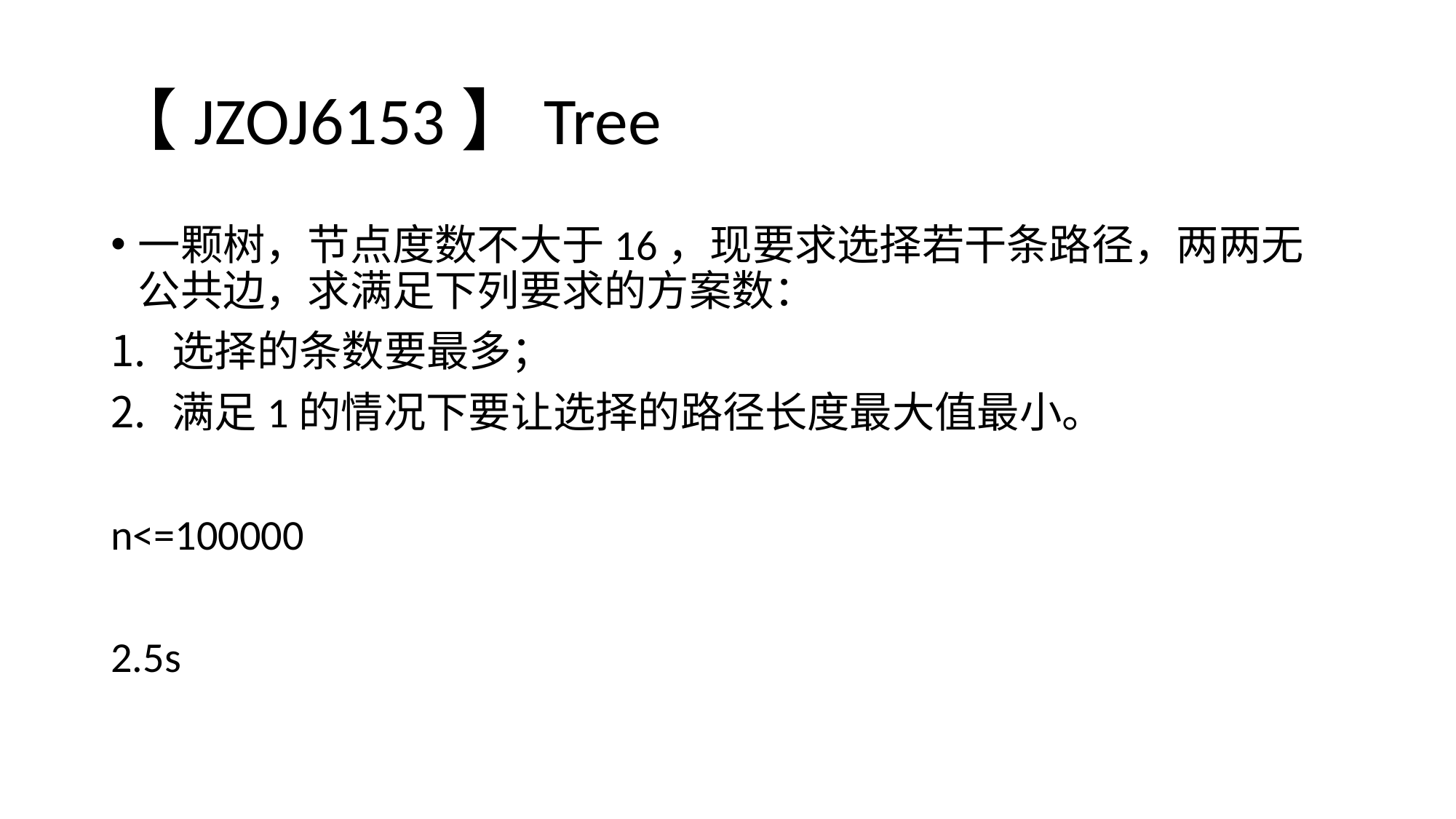

# 【JZOJ6153】Tree
一颗树，节点度数不大于16，现要求选择若干条路径，两两无公共边，求满足下列要求的方案数：
选择的条数要最多；
满足1的情况下要让选择的路径长度最大值最小。

n<=100000

2.5s